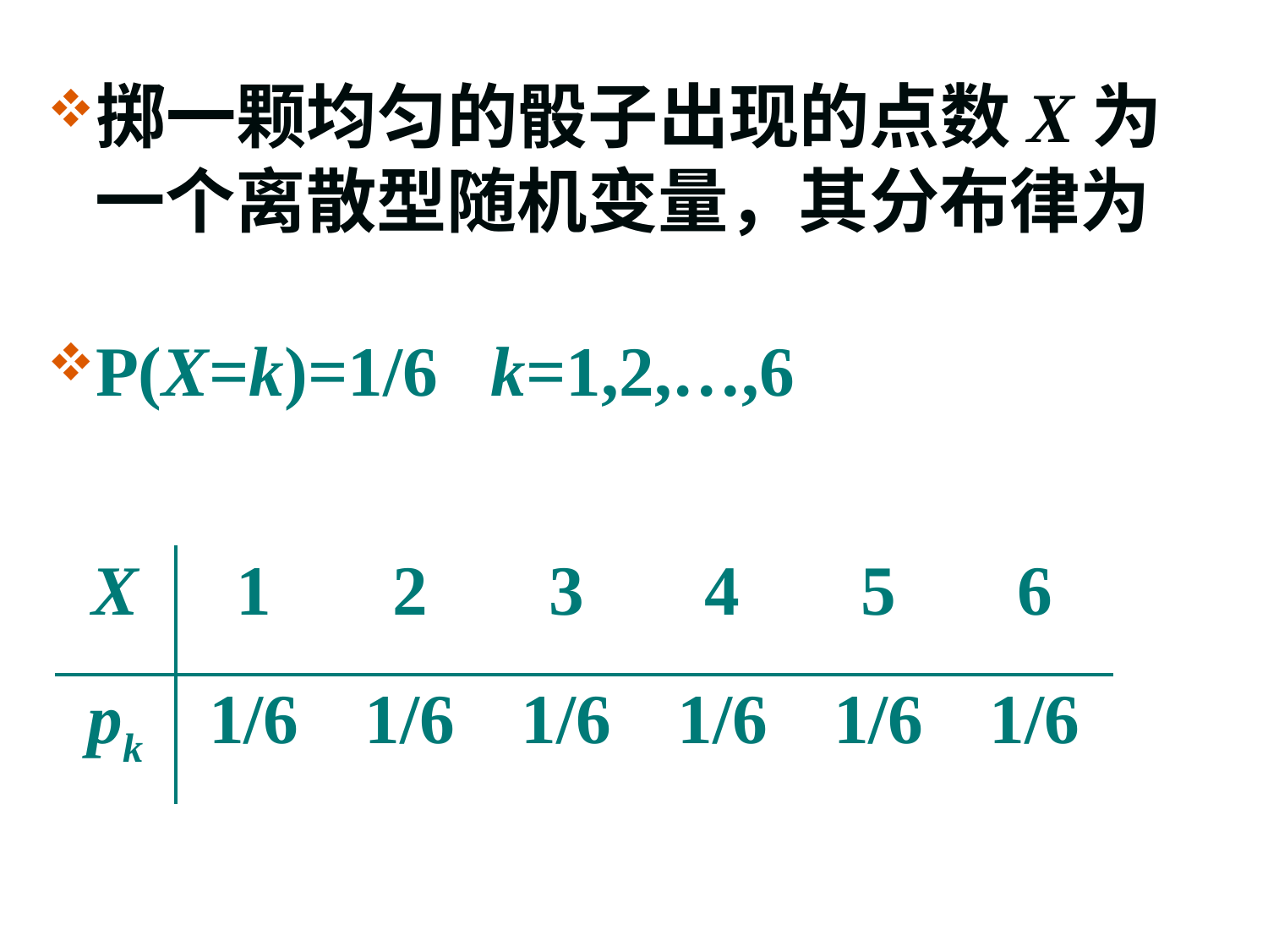

掷一颗均匀的骰子出现的点数X为一个离散型随机变量，其分布律为

P(X=k)=1/6   k=1,2,…,6
| X | 1 | 2 | 3 | 4 | 5 | 6 |
| --- | --- | --- | --- | --- | --- | --- |
| pk | 1/6 | 1/6 | 1/6 | 1/6 | 1/6 | 1/6 |